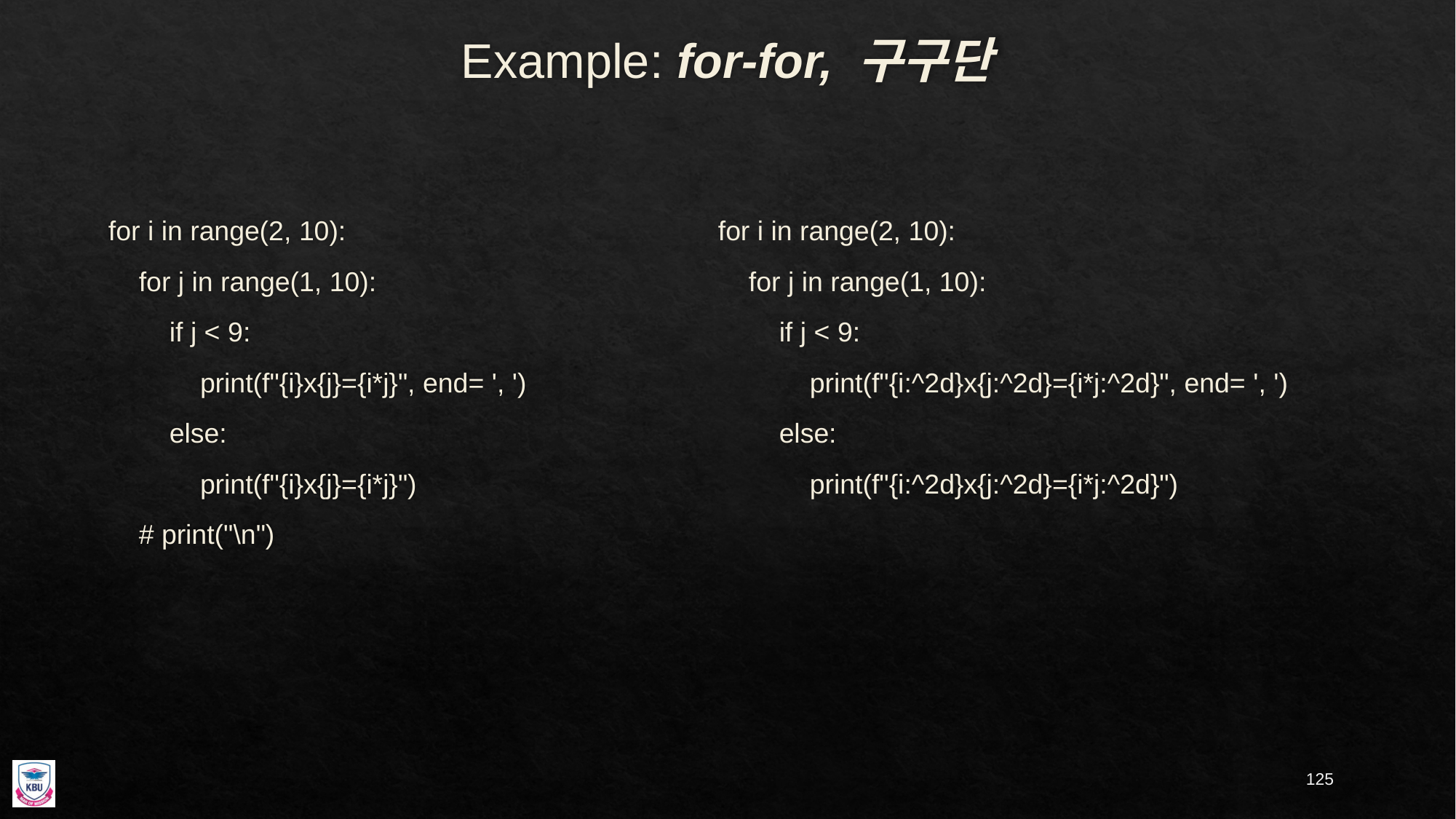

# Example: for-for, 구구단
for i in range(2, 10):
    for j in range(1, 10):
        if j < 9:
            print(f"{i}x{j}={i*j}", end= ', ')
        else:
            print(f"{i}x{j}={i*j}")
    # print("\n")
for i in range(2, 10):
    for j in range(1, 10):
        if j < 9:
            print(f"{i:^2d}x{j:^2d}={i*j:^2d}", end= ', ')
        else:
            print(f"{i:^2d}x{j:^2d}={i*j:^2d}")
125